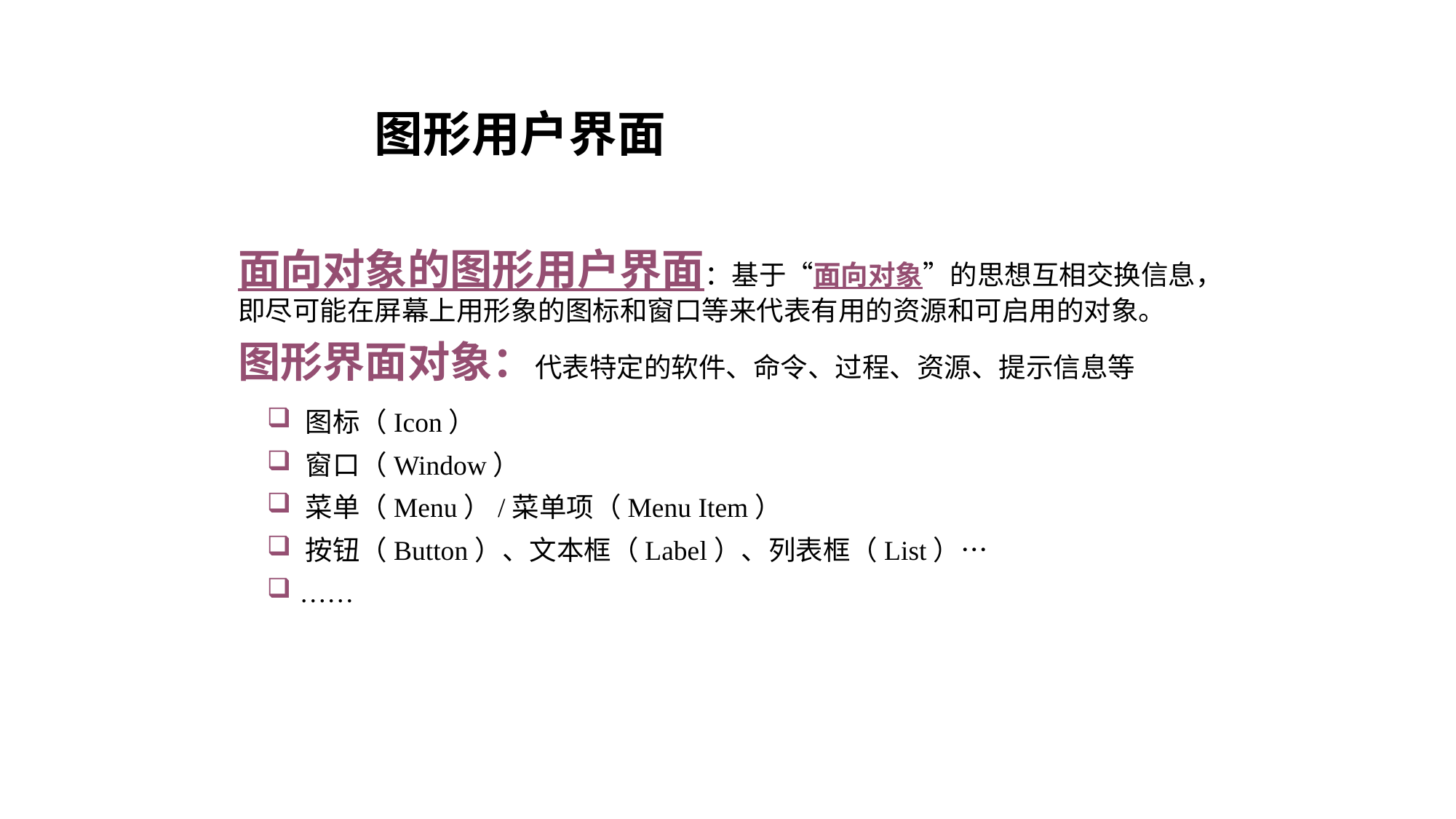

图形用户界面
面向对象的图形用户界面：基于“面向对象”的思想互相交换信息，即尽可能在屏幕上用形象的图标和窗口等来代表有用的资源和可启用的对象。

图形界面对象：代表特定的软件、命令、过程、资源、提示信息等

 图标（Icon）
 窗口（Window）
 菜单（Menu）/菜单项（Menu Item）
 按钮（Button）、文本框（Label）、列表框（List）…
 ……